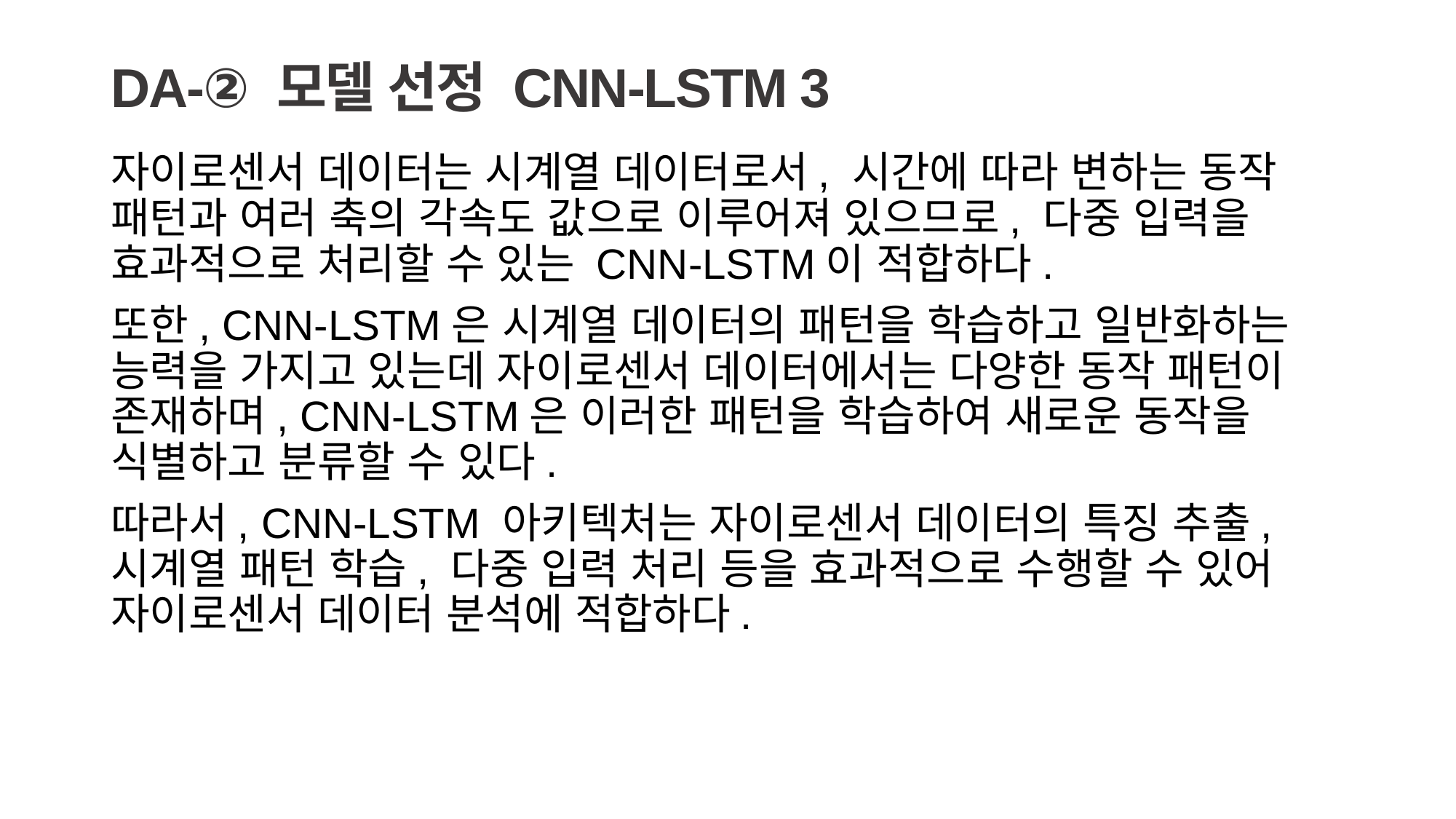

# DA-② 모델 선정 CNN-LSTM 3
자이로센서 데이터는 시계열 데이터로서, 시간에 따라 변하는 동작 패턴과 여러 축의 각속도 값으로 이루어져 있으므로, 다중 입력을 효과적으로 처리할 수 있는 CNN-LSTM이 적합하다.
또한, CNN-LSTM은 시계열 데이터의 패턴을 학습하고 일반화하는 능력을 가지고 있는데 자이로센서 데이터에서는 다양한 동작 패턴이 존재하며, CNN-LSTM은 이러한 패턴을 학습하여 새로운 동작을 식별하고 분류할 수 있다.
따라서, CNN-LSTM 아키텍처는 자이로센서 데이터의 특징 추출, 시계열 패턴 학습, 다중 입력 처리 등을 효과적으로 수행할 수 있어 자이로센서 데이터 분석에 적합하다.